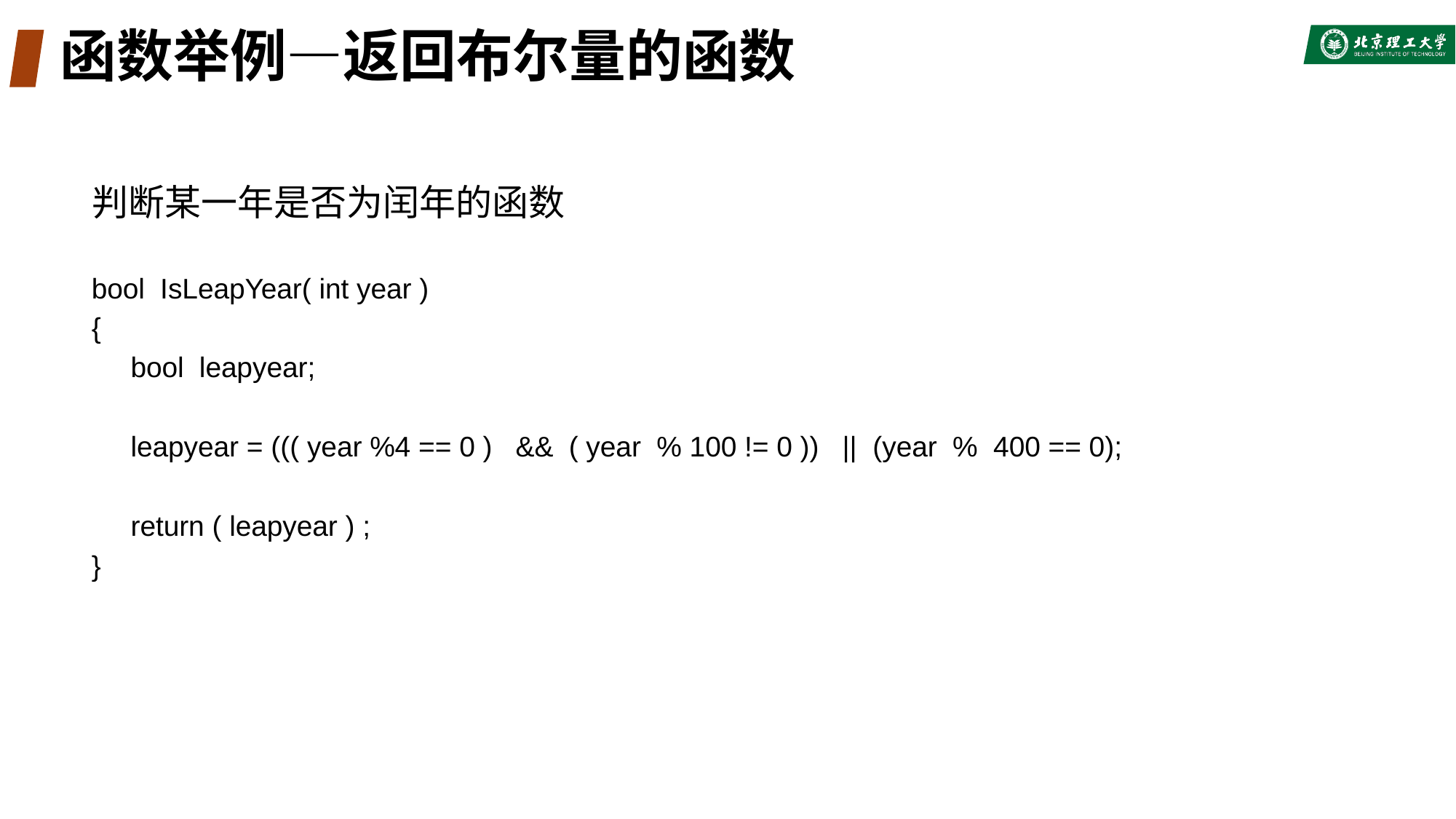

# 函数举例—返回布尔量的函数
判断某一年是否为闰年的函数
bool  IsLeapYear( int year )
{
     bool  leapyear;

     leapyear = ((( year %4 == 0 )   &&  ( year  % 100 != 0 ))   ||  (year  %  400 == 0);

     return ( leapyear ) ;
}